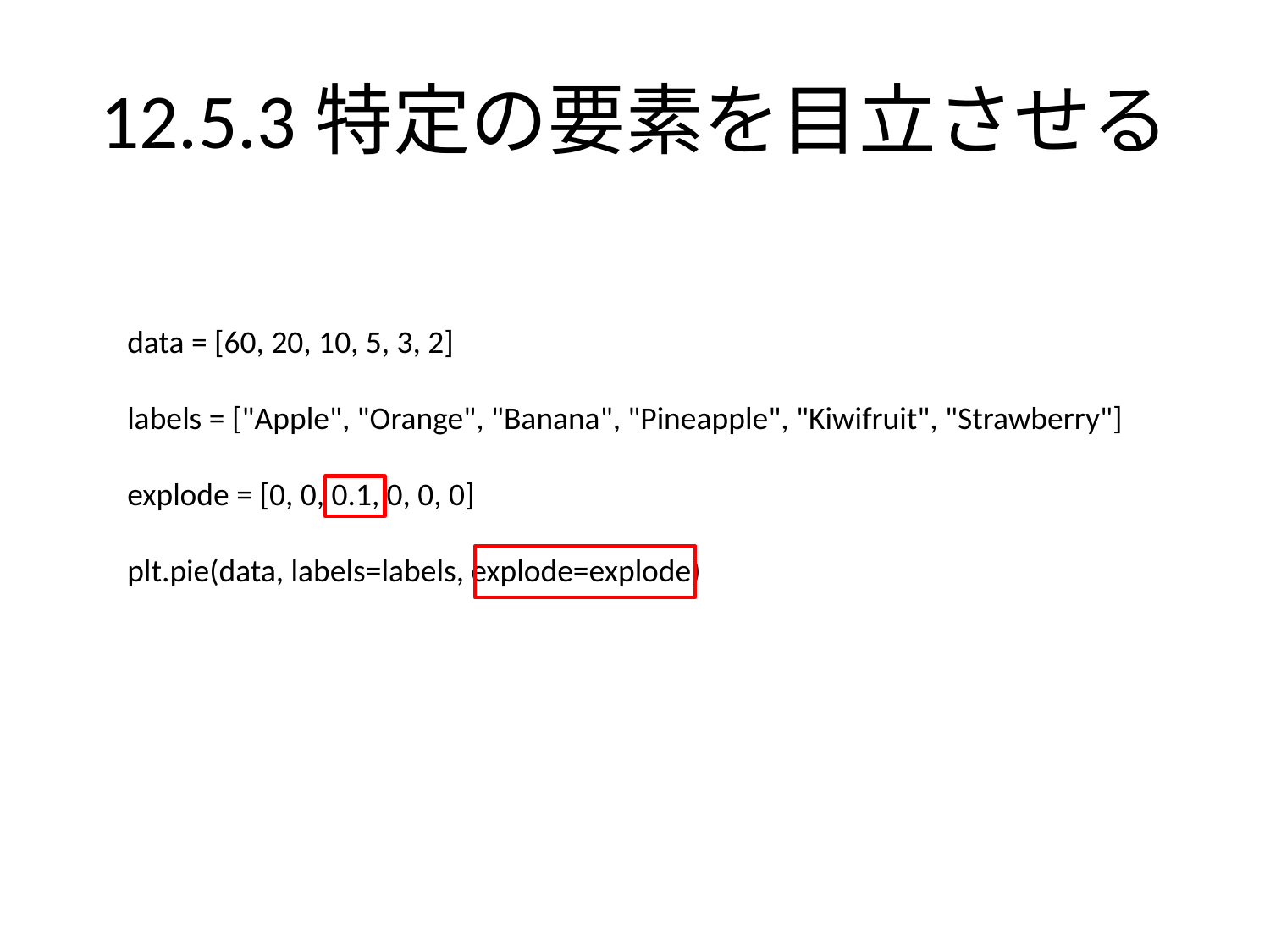

# 12.5.3特定の要素を目立させる
data = [60, 20, 10, 5, 3, 2]

labels = ["Apple", "Orange", "Banana", "Pineapple", "Kiwifruit", "Strawberry"]

explode = [0, 0, 0.1, 0, 0, 0]

plt.pie(data, labels=labels, explode=explode)